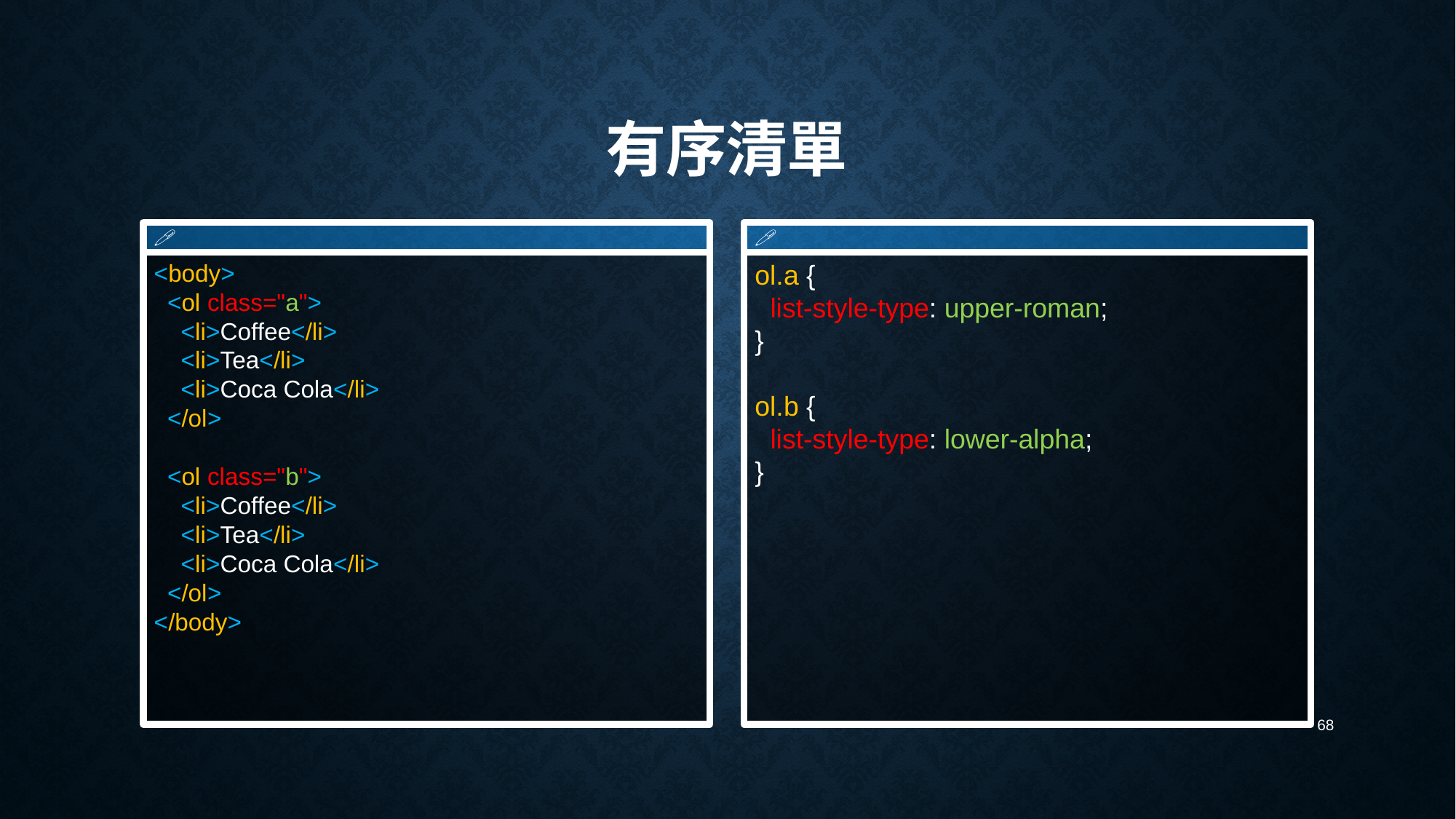

# 有序清單
🖊
<body>
  <ol class="a">
    <li>Coffee</li>
    <li>Tea</li>
    <li>Coca Cola</li>
  </ol>

  <ol class="b">
    <li>Coffee</li>
    <li>Tea</li>
    <li>Coca Cola</li>
  </ol>
</body>
🖊
ol.a {
  list-style-type: upper-roman;
}

ol.b {
  list-style-type: lower-alpha;
}
68